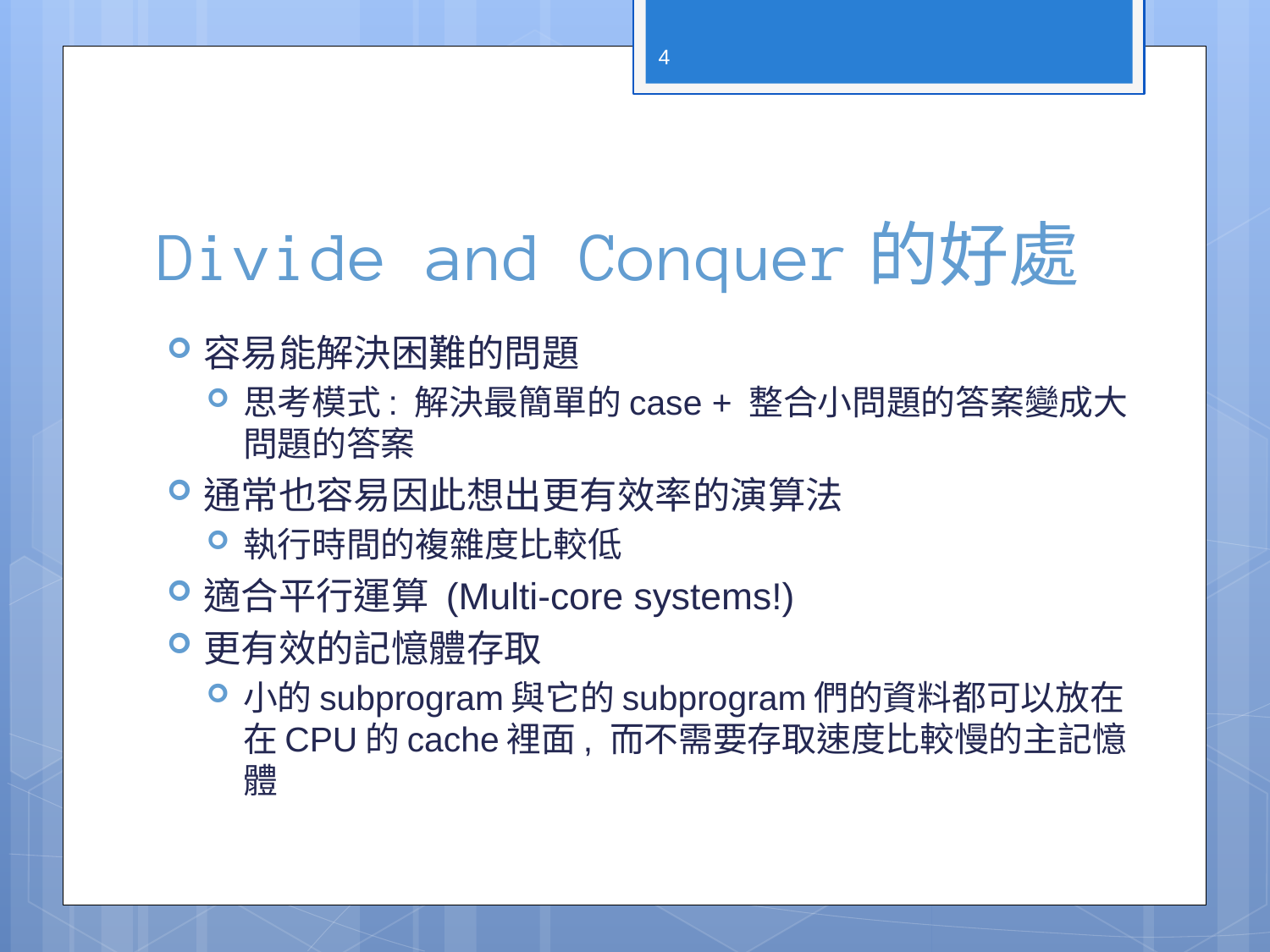

4
# Divide and Conquer的好處
容易能解決困難的問題
思考模式: 解決最簡單的case + 整合小問題的答案變成大問題的答案
通常也容易因此想出更有效率的演算法
執行時間的複雜度比較低
適合平行運算 (Multi-core systems!)
更有效的記憶體存取
小的subprogram與它的subprogram們的資料都可以放在在CPU的cache裡面, 而不需要存取速度比較慢的主記憶體